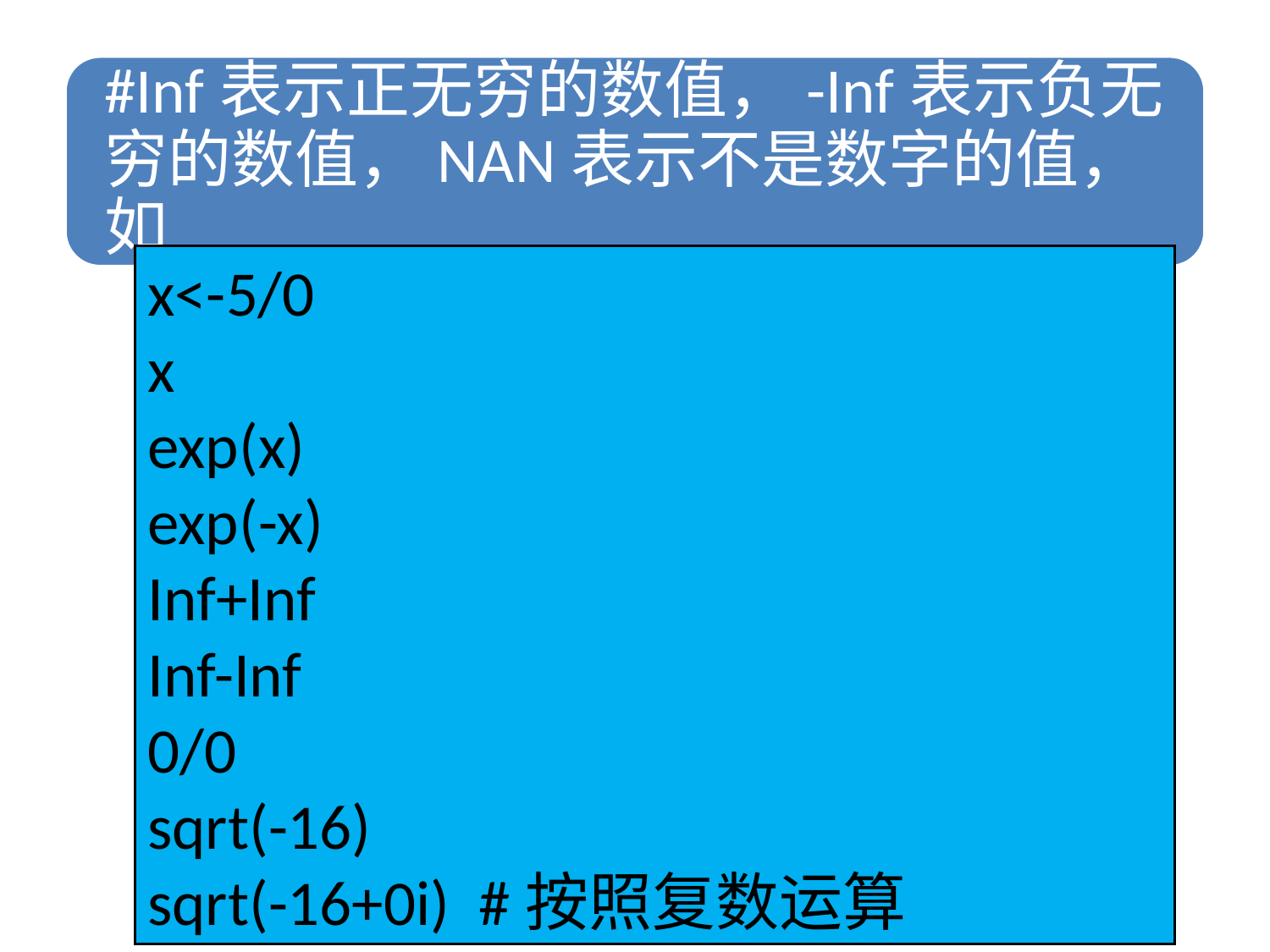

#Inf表示正无穷的数值，-Inf表示负无穷的数值，NAN表示不是数字的值，如
x<-5/0
x
exp(x)
exp(-x)
Inf+Inf
Inf-Inf
0/0
sqrt(-16)
sqrt(-16+0i)  #按照复数运算